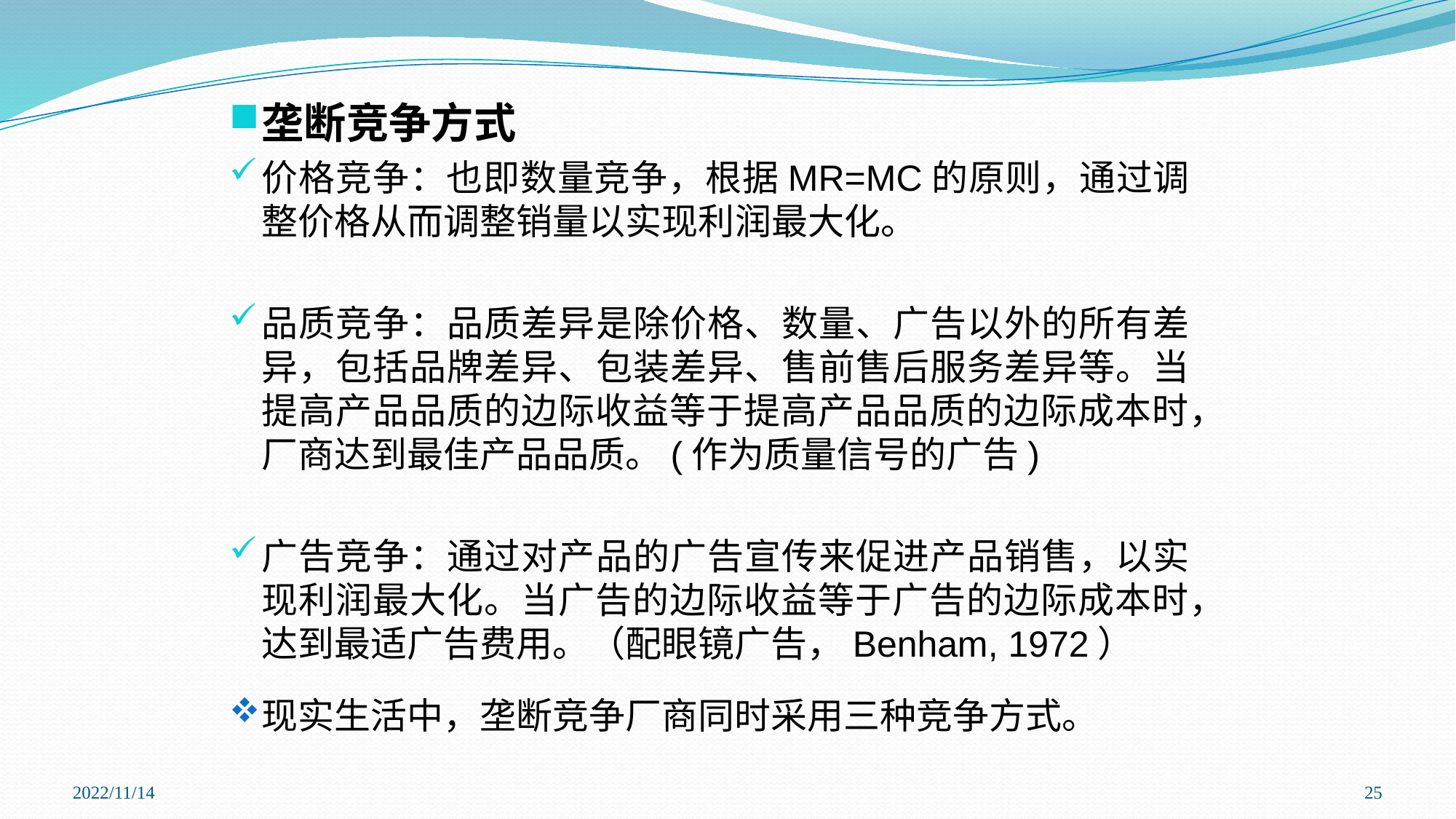

垄断竞争方式
价格竞争：也即数量竞争，根据MR=MC的原则，通过调整价格从而调整销量以实现利润最大化。

品质竞争：品质差异是除价格、数量、广告以外的所有差异，包括品牌差异、包装差异、售前售后服务差异等。当提高产品品质的边际收益等于提高产品品质的边际成本时，厂商达到最佳产品品质。(作为质量信号的广告)

广告竞争：通过对产品的广告宣传来促进产品销售，以实现利润最大化。当广告的边际收益等于广告的边际成本时，达到最适广告费用。（配眼镜广告，Benham, 1972）

现实生活中，垄断竞争厂商同时采用三种竞争方式。
2022/11/14
25